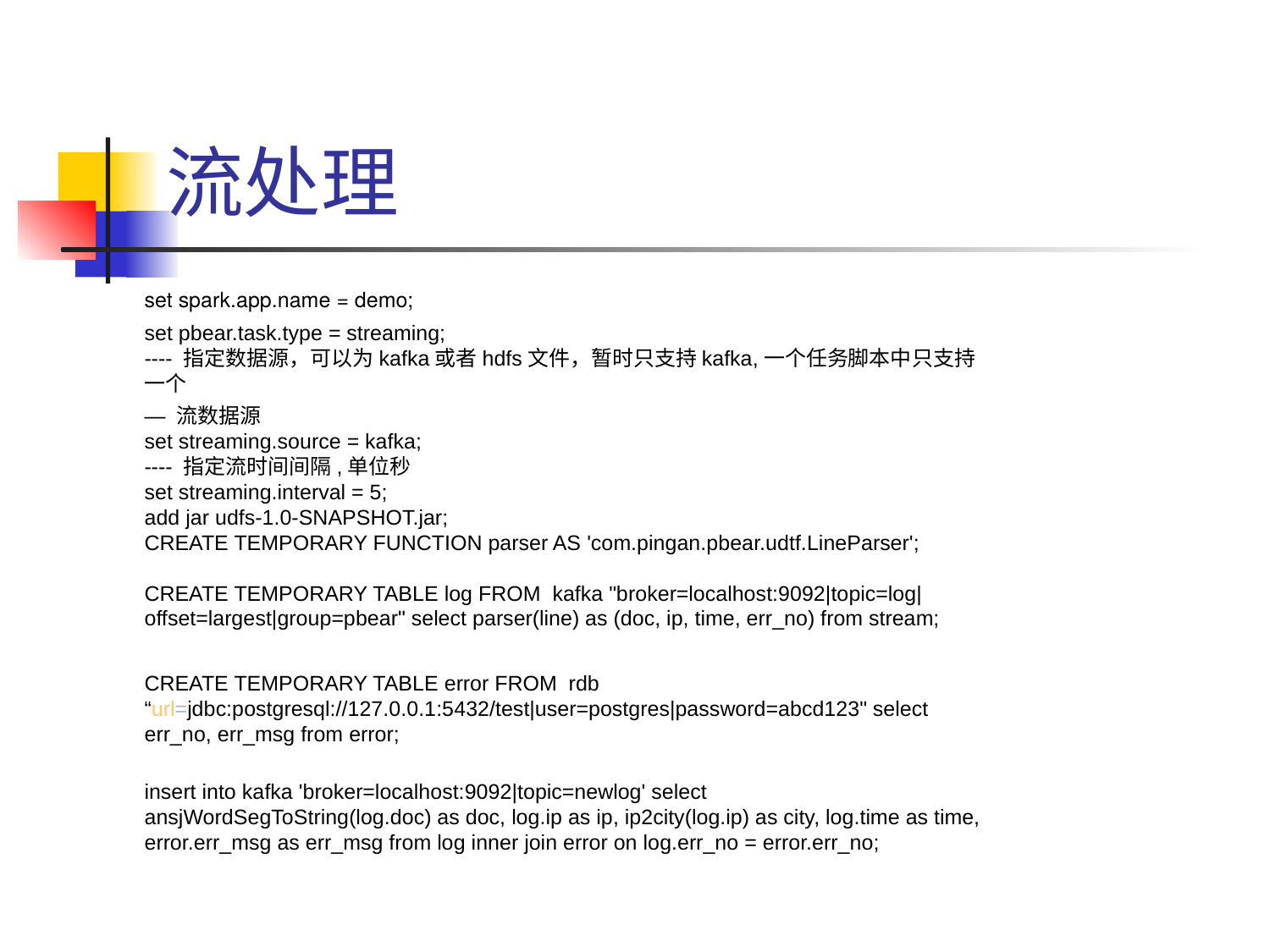

# 流处理
set spark.app.name = demo;
set pbear.task.type = streaming;
---- 指定数据源，可以为kafka或者hdfs文件，暂时只支持kafka,一个任务脚本中只支持一个
— 流数据源
set streaming.source = kafka;
---- 指定流时间间隔,单位秒
set streaming.interval = 5;
add jar udfs-1.0-SNAPSHOT.jar;
CREATE TEMPORARY FUNCTION parser AS 'com.pingan.pbear.udtf.LineParser';
CREATE TEMPORARY TABLE log FROM  kafka "broker=localhost:9092|topic=log|offset=largest|group=pbear" select parser(line) as (doc, ip, time, err_no) from stream;

CREATE TEMPORARY TABLE error FROM  rdb “url=jdbc:postgresql://127.0.0.1:5432/test|user=postgres|password=abcd123" select err_no, err_msg from error;
insert into kafka 'broker=localhost:9092|topic=newlog' select ansjWordSegToString(log.doc) as doc, log.ip as ip, ip2city(log.ip) as city, log.time as time, error.err_msg as err_msg from log inner join error on log.err_no = error.err_no;
13